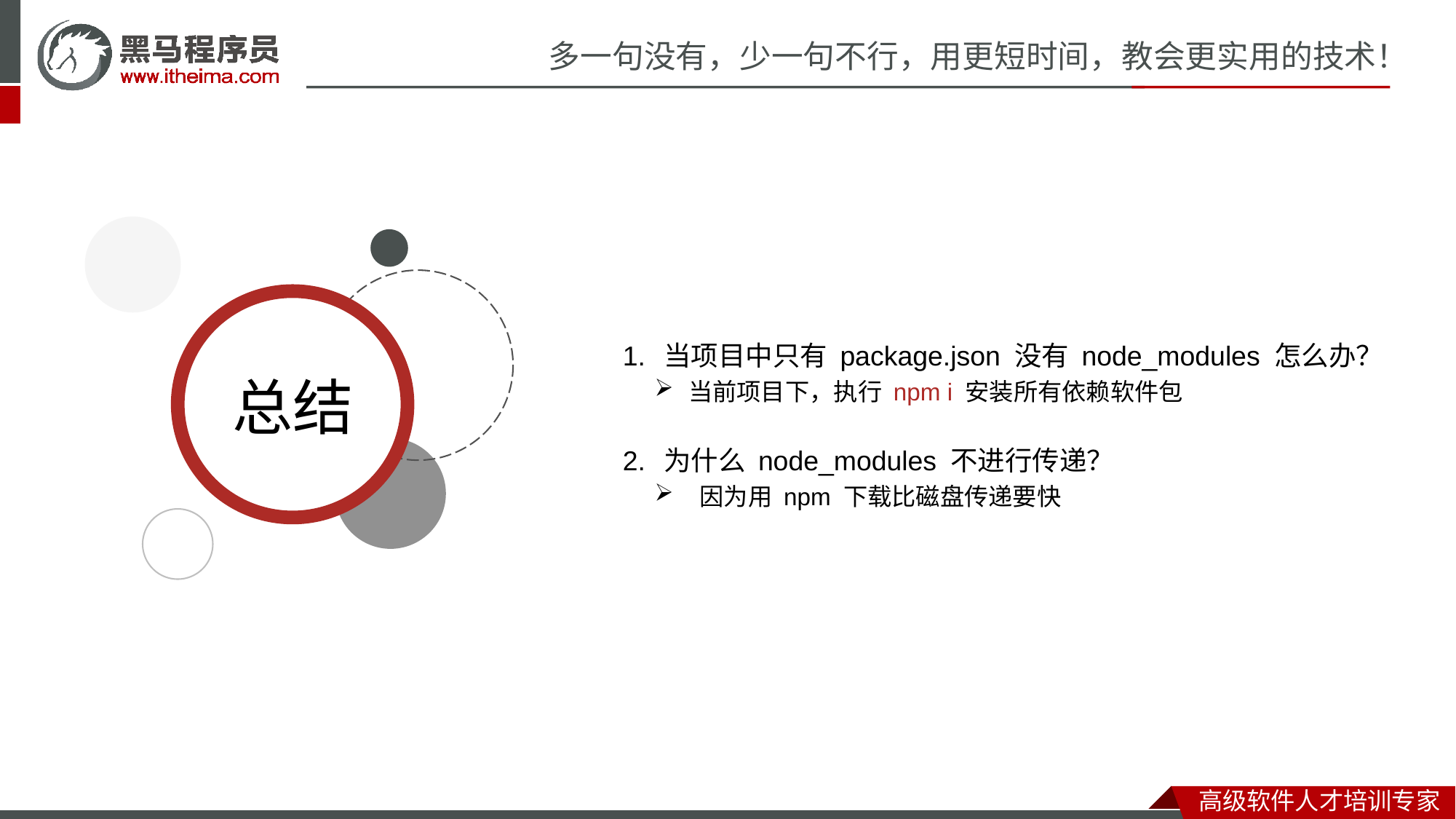

当项目中只有 package.json 没有 node_modules 怎么办？
当前项目下，执行 npm i 安装所有依赖软件包
为什么 node_modules 不进行传递？
 因为用 npm 下载比磁盘传递要快